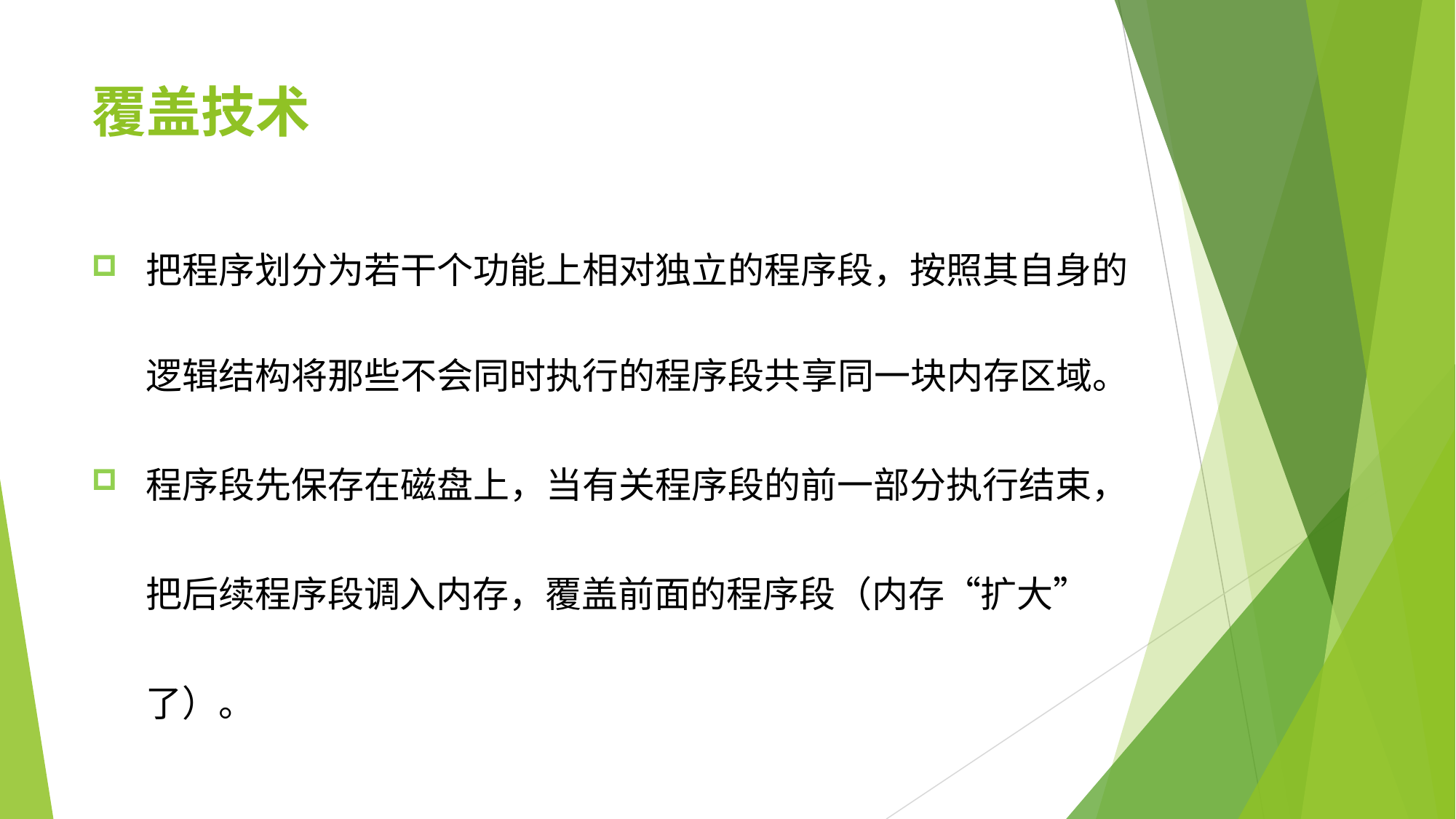

# 覆盖技术
把程序划分为若干个功能上相对独立的程序段，按照其自身的

逻辑结构将那些不会同时执行的程序段共享同一块内存区域。
程序段先保存在磁盘上，当有关程序段的前一部分执行结束， 把后续程序段调入内存，覆盖前面的程序段（内存“扩大”  了）。